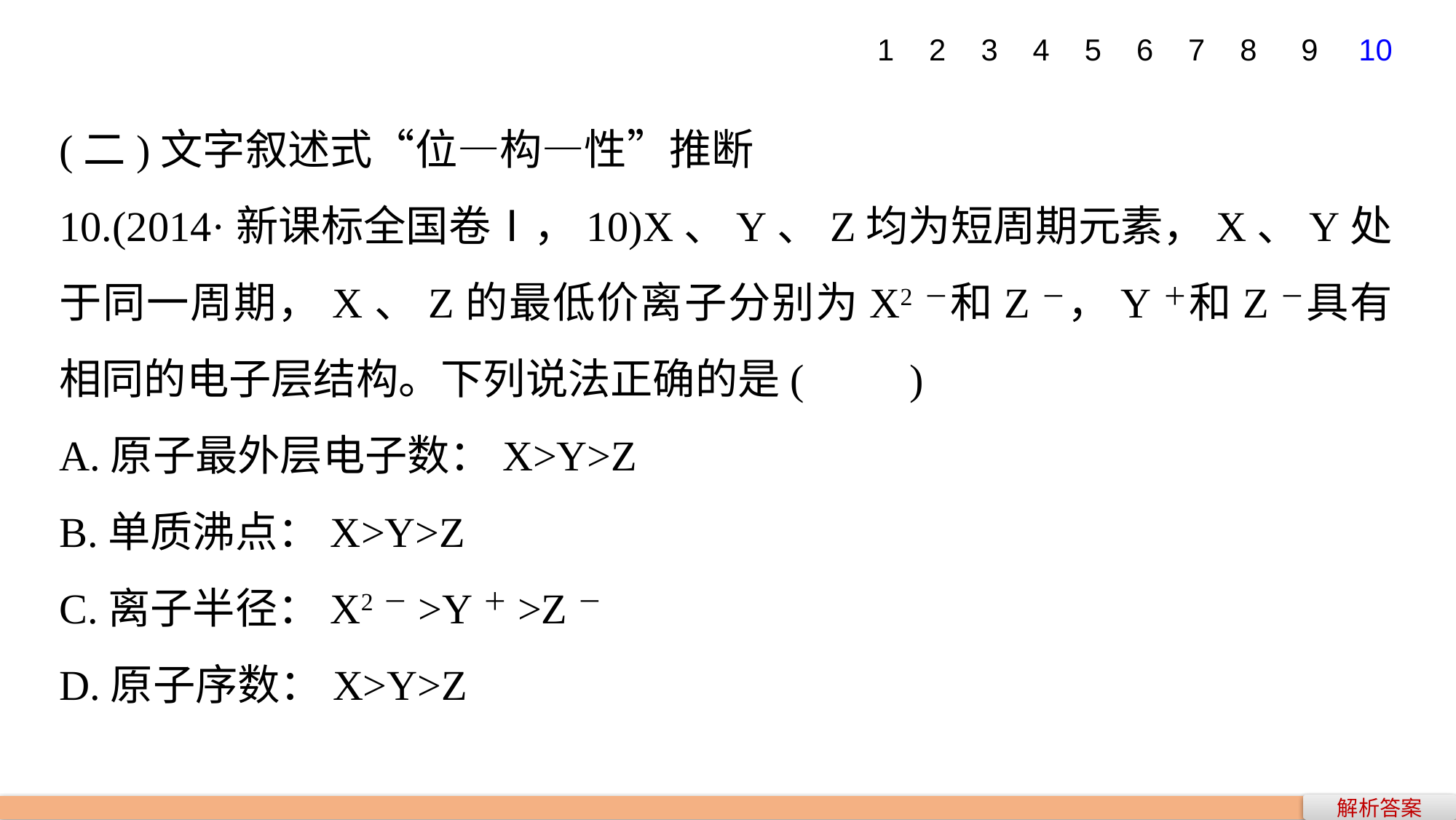

1
2
3
4
5
6
7
8
9
10
(二)文字叙述式“位—构—性”推断
10.(2014·新课标全国卷Ⅰ，10)X、Y、Z均为短周期元素，X、Y处于同一周期，X、Z的最低价离子分别为X2－和Z－，Y＋和Z－具有相同的电子层结构。下列说法正确的是(　　)
A.原子最外层电子数：X>Y>Z
B.单质沸点：X>Y>Z
C.离子半径：X2－>Y＋>Z－
D.原子序数：X>Y>Z
解析答案